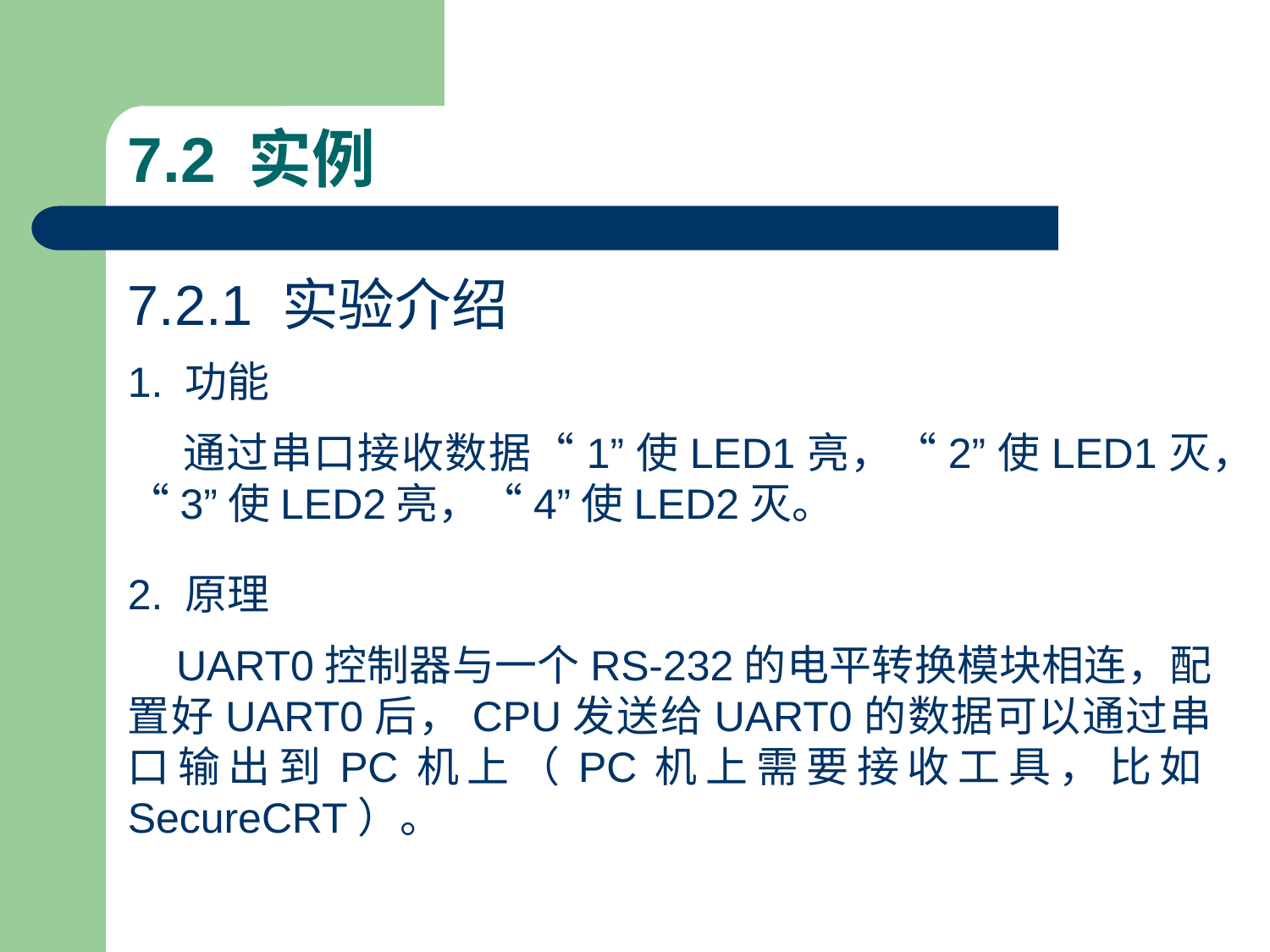

# 7.2 实例
7.2.1 实验介绍
1. 功能
    通过串口接收数据“1”使LED1亮，“2”使LED1灭，“3”使LED2亮，“4”使LED2灭。

2. 原理
    UART0控制器与一个RS-232的电平转换模块相连，配置好UART0后，CPU发送给UART0的数据可以通过串口输出到PC机上（PC机上需要接收工具，比如SecureCRT）。